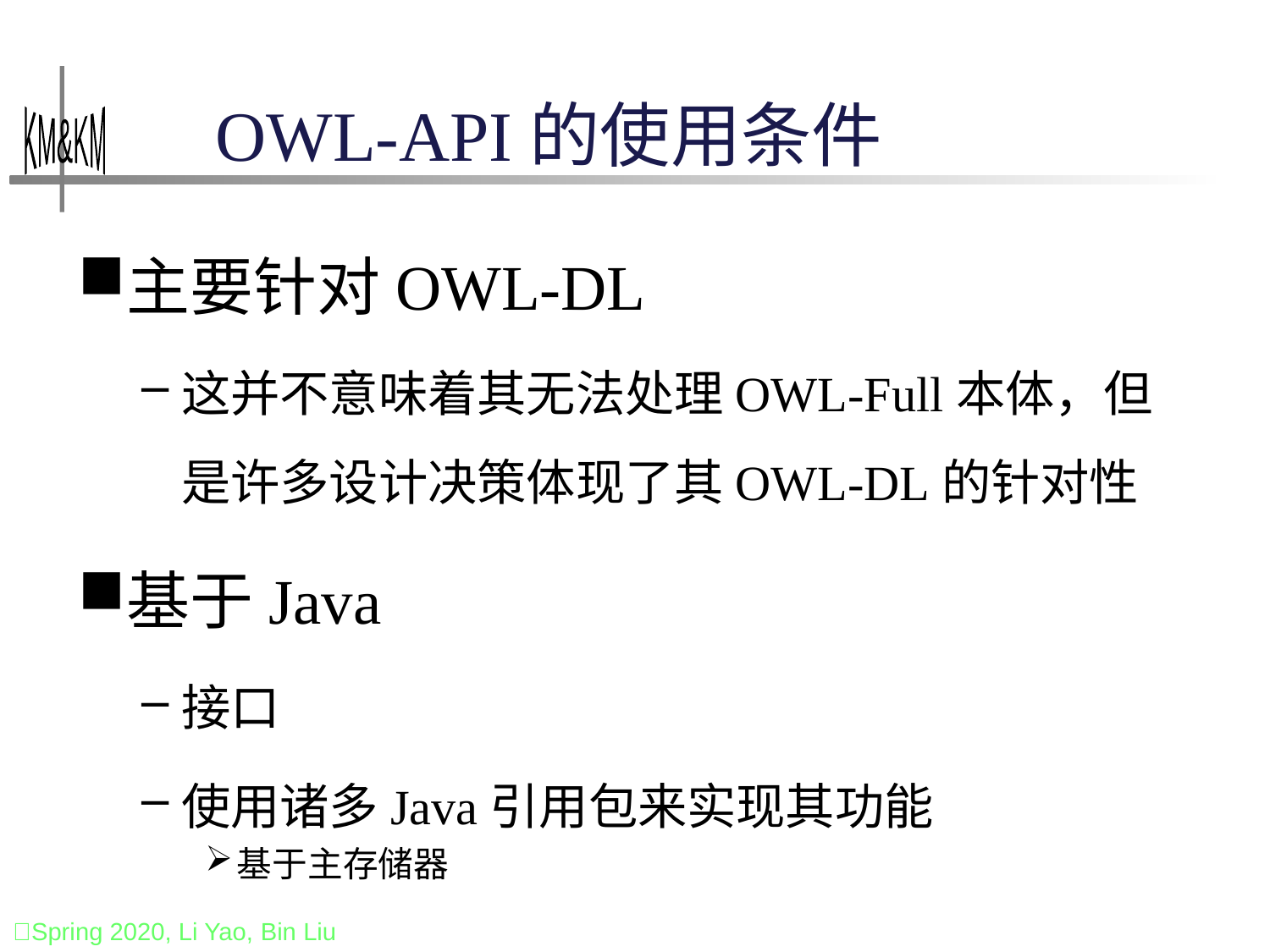

# OWL-API的使用条件
主要针对OWL-DL
这并不意味着其无法处理OWL-Full本体，但是许多设计决策体现了其OWL-DL的针对性
基于Java
接口
使用诸多Java引用包来实现其功能
基于主存储器